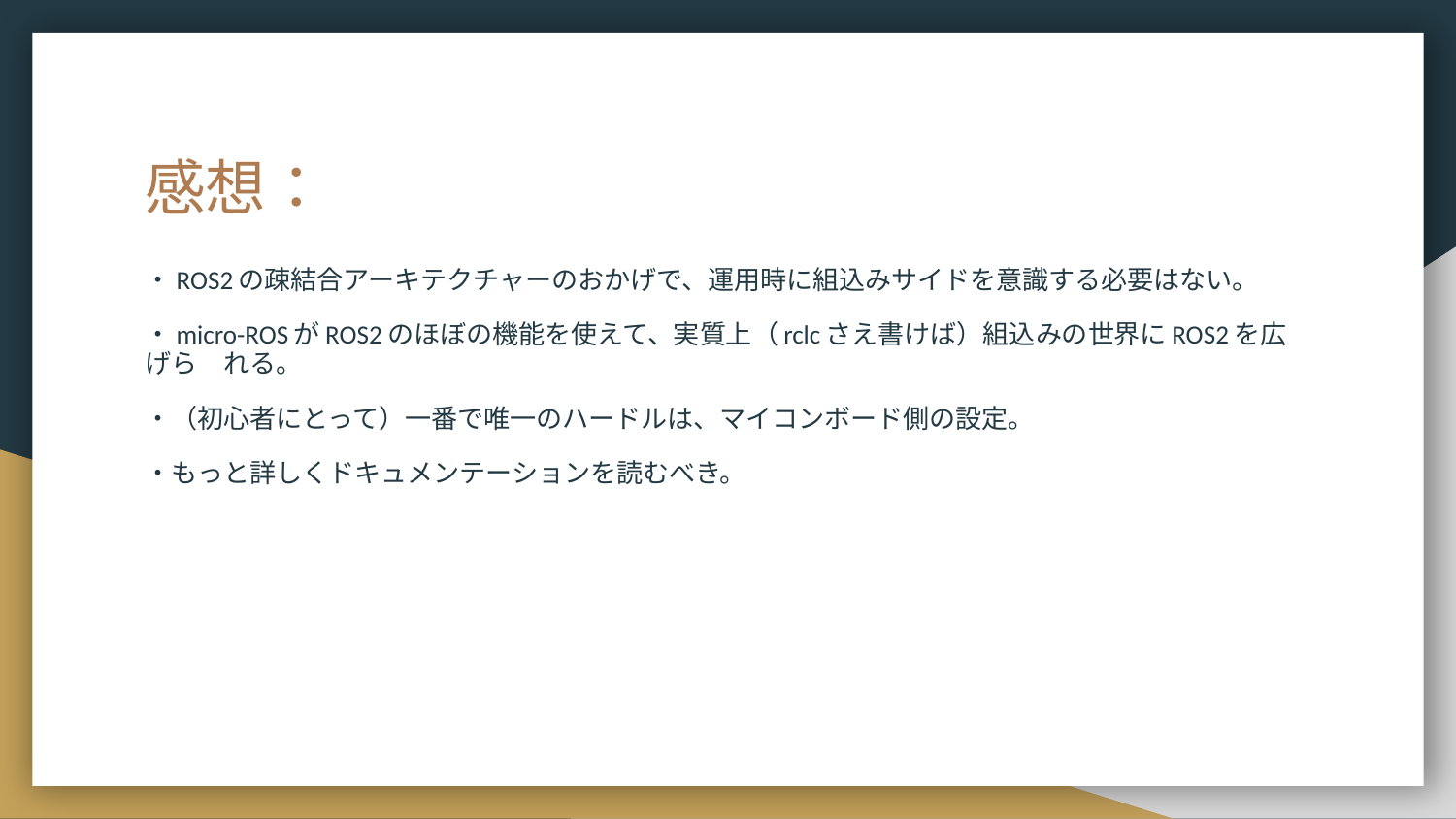

# 感想：
・ROS2の疎結合アーキテクチャーのおかげで、運用時に組込みサイドを意識する必要はない。
・micro-ROSがROS2のほぼの機能を使えて、実質上（rclcさえ書けば）組込みの世界にROS2を広げら　れる。
・（初心者にとって）一番で唯一のハードルは、マイコンボード側の設定。
・もっと詳しくドキュメンテーションを読むべき。